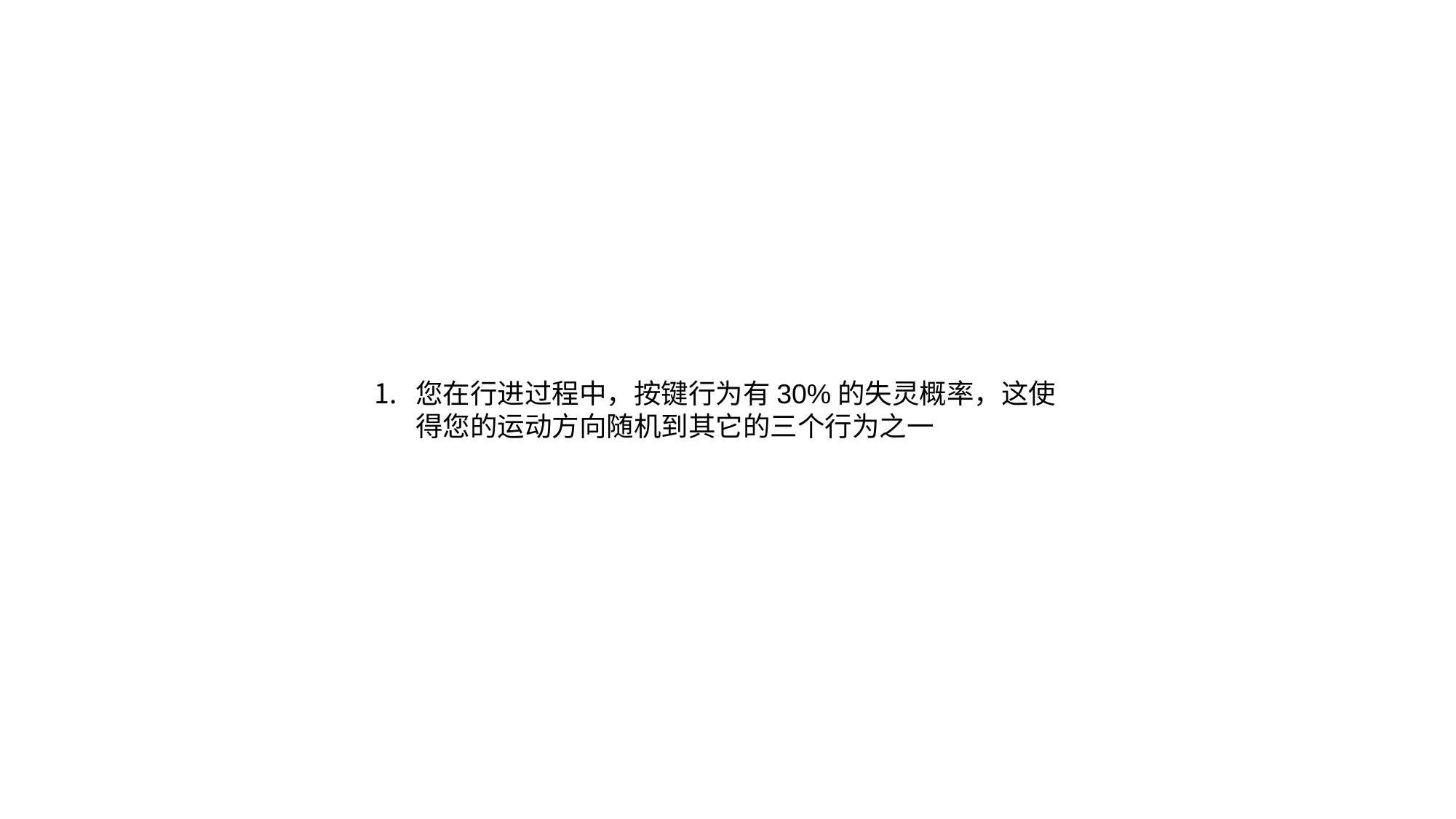

您在行进过程中，按键行为有30%的失灵概率，这使得您的运动方向随机到其它的三个行为之一